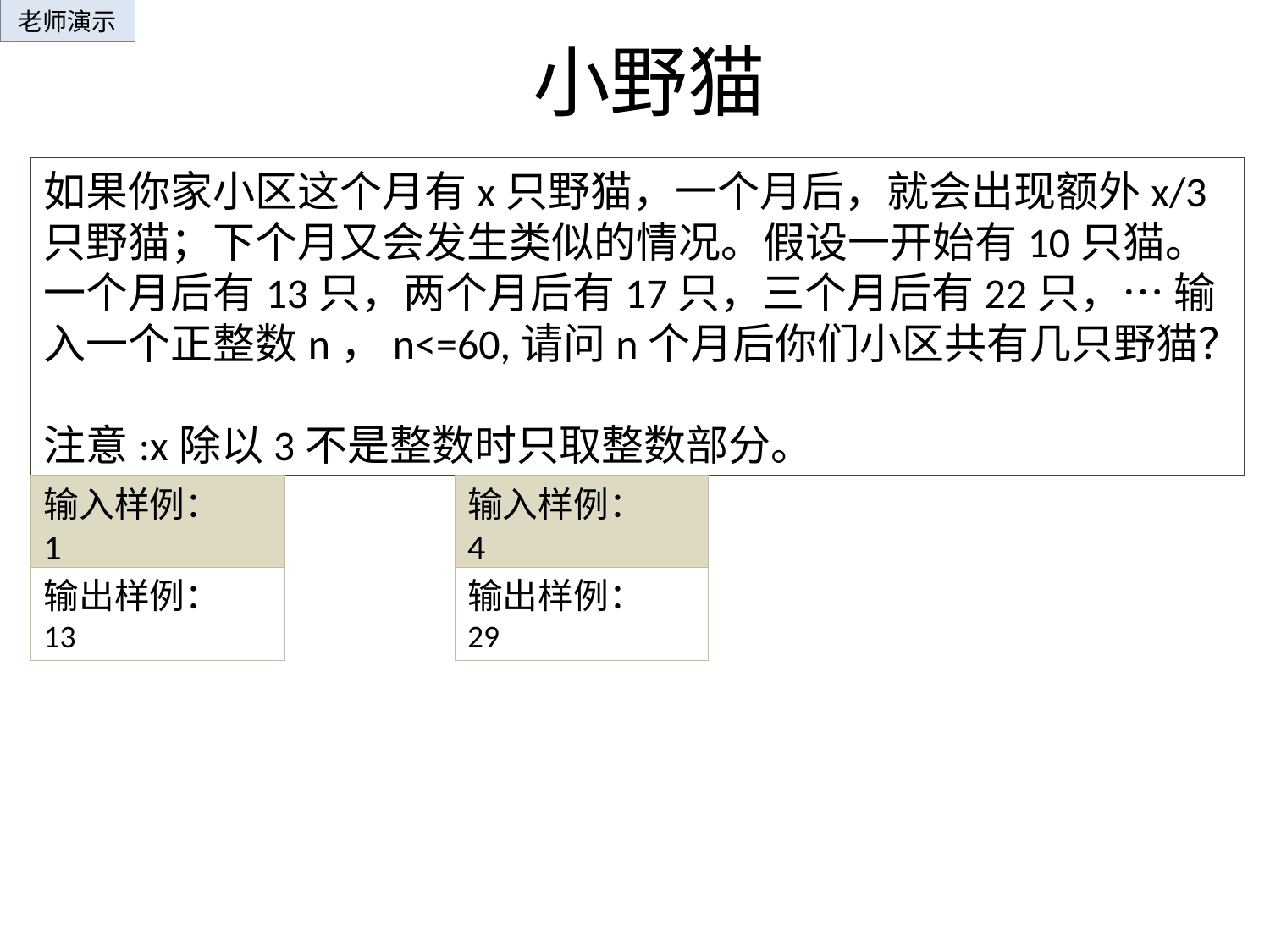

# 小野猫
老师演示
耗时约
5分钟
如果你家小区这个月有x只野猫，一个月后，就会出现额外x/3只野猫；下个月又会发生类似的情况。假设一开始有10只猫。一个月后有13只，两个月后有17只，三个月后有22只，… 输入一个正整数n，n<=60,请问n个月后你们小区共有几只野猫？
注意:x除以3不是整数时只取整数部分。
输入样例：
1
输入样例：
4
输出样例：
13
输出样例：
29